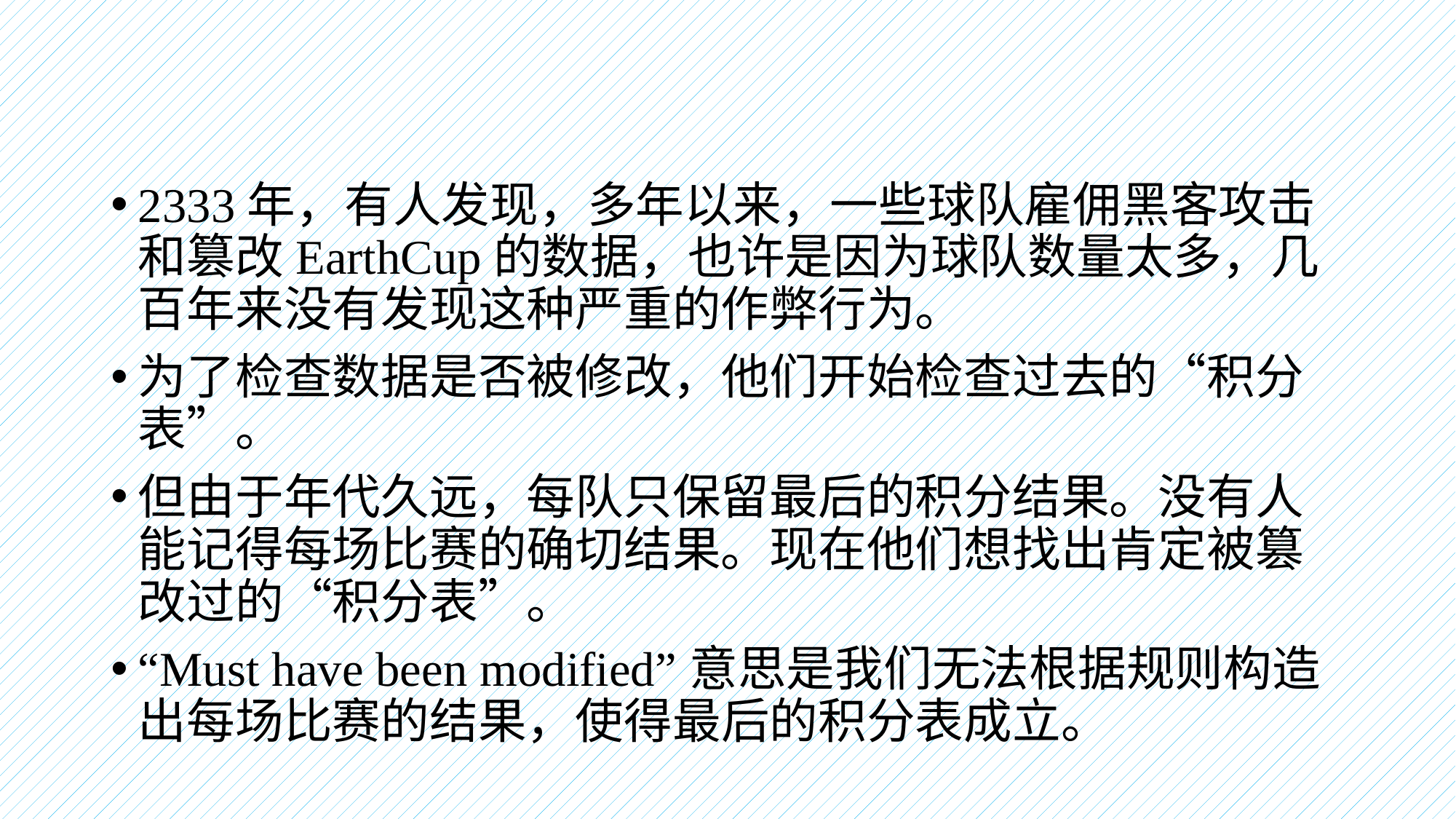

#
2333年，有人发现，多年以来，一些球队雇佣黑客攻击和篡改EarthCup的数据，也许是因为球队数量太多，几百年来没有发现这种严重的作弊行为。
为了检查数据是否被修改，他们开始检查过去的“积分表”。
但由于年代久远，每队只保留最后的积分结果。没有人能记得每场比赛的确切结果。现在他们想找出肯定被篡改过的“积分表”。
“Must have been modified”意思是我们无法根据规则构造出每场比赛的结果，使得最后的积分表成立。